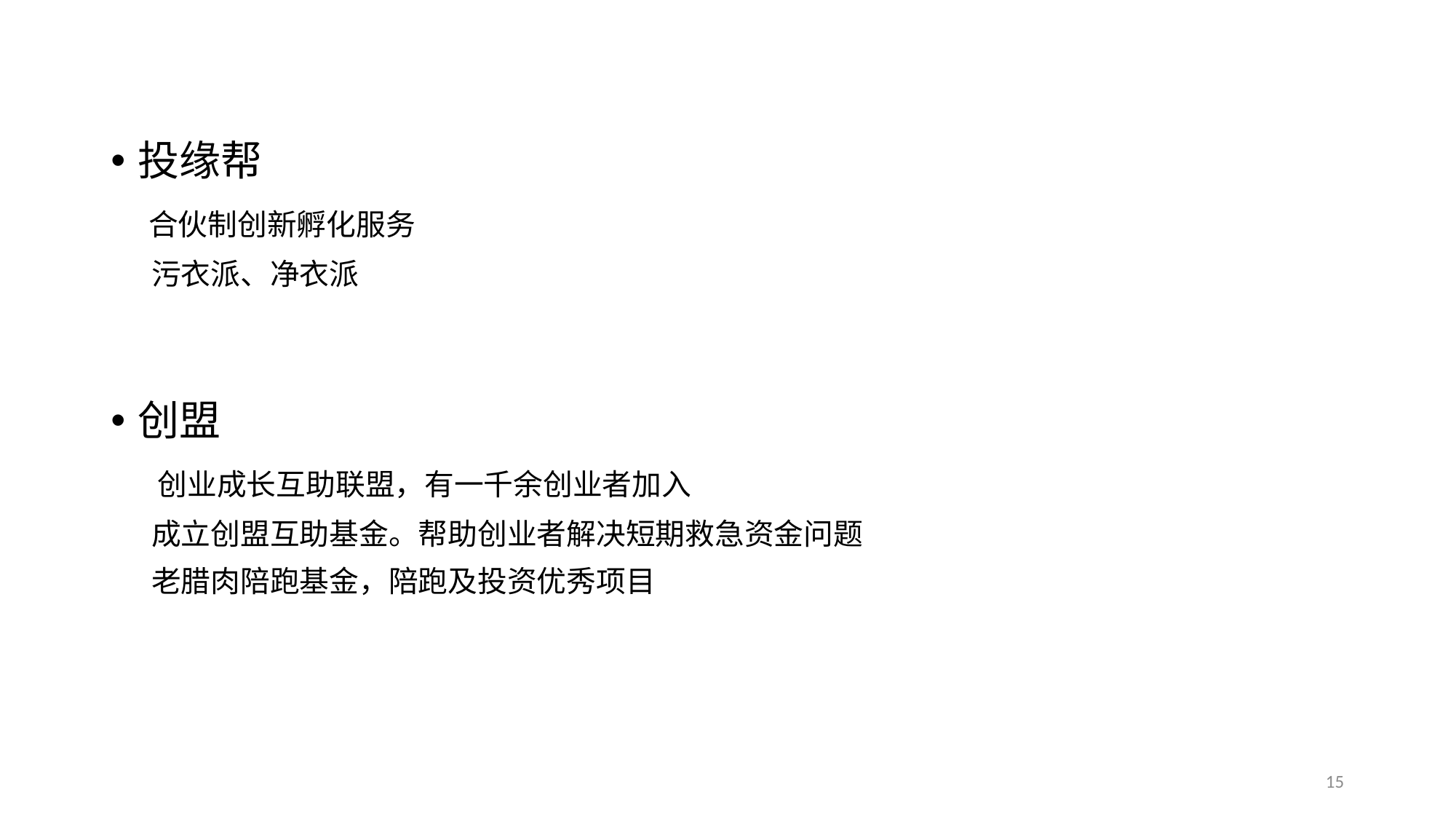

投缘帮
   合伙制创新孵化服务
     污衣派、净衣派

创盟
    创业成长互助联盟，有一千余创业者加入
     成立创盟互助基金。帮助创业者解决短期救急资金问题
     老腊肉陪跑基金，陪跑及投资优秀项目

15